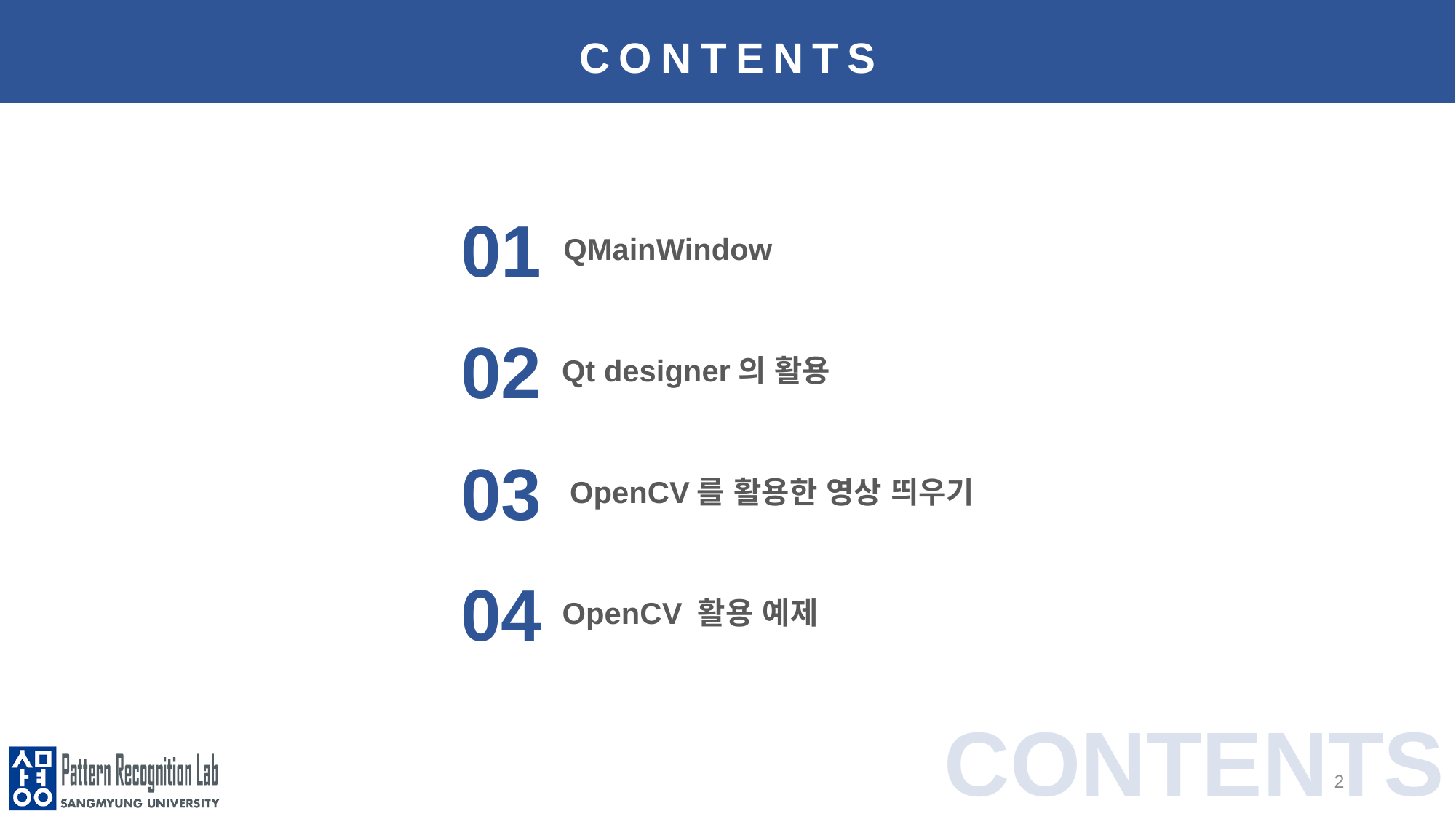

CONTENTS
01
QMainWindow
02
Qt designer의 활용
03
OpenCV를 활용한 영상 띄우기
04
OpenCV 활용 예제
CONTENTS
2